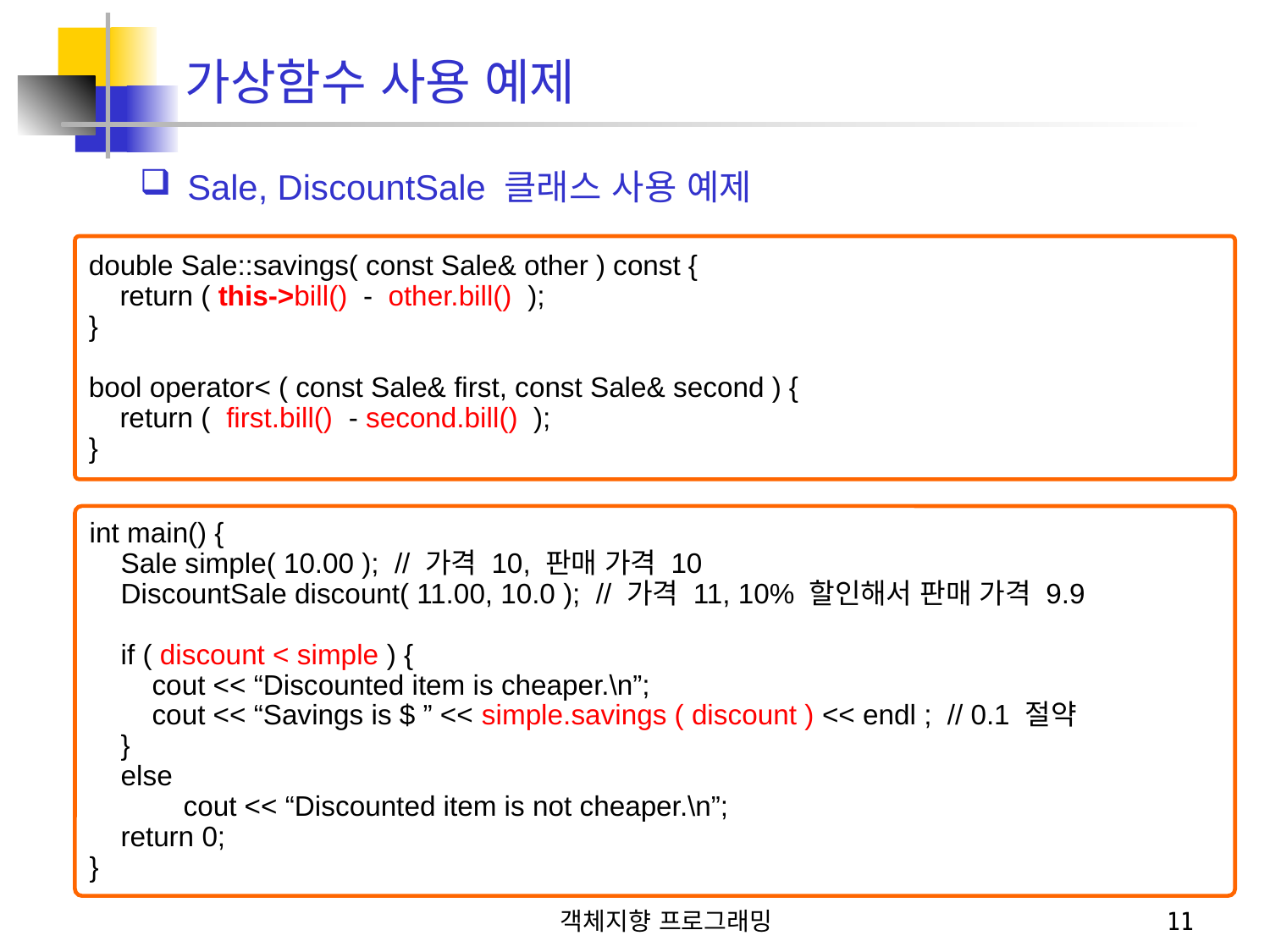

가상함수 사용 예제
Sale, DiscountSale 클래스 사용 예제
double Sale::savings( const Sale& other ) const {
    return ( this->bill()  -  other.bill()  );
}

bool operator< ( const Sale& first, const Sale& second ) {
    return (  first.bill()  - second.bill()  );
}
int main() {
    Sale simple( 10.00 );  // 가격 10, 판매 가격 10
    DiscountSale discount( 11.00, 10.0 );  // 가격 11, 10% 할인해서 판매 가격 9.9

    if ( discount < simple ) {
        cout << “Discounted item is cheaper.\n”;
        cout << “Savings is $ ” << simple.savings ( discount ) << endl ;  // 0.1 절약
    }
    else
            cout << “Discounted item is not cheaper.\n”;
    return 0;
}
객체지향 프로그래밍
11